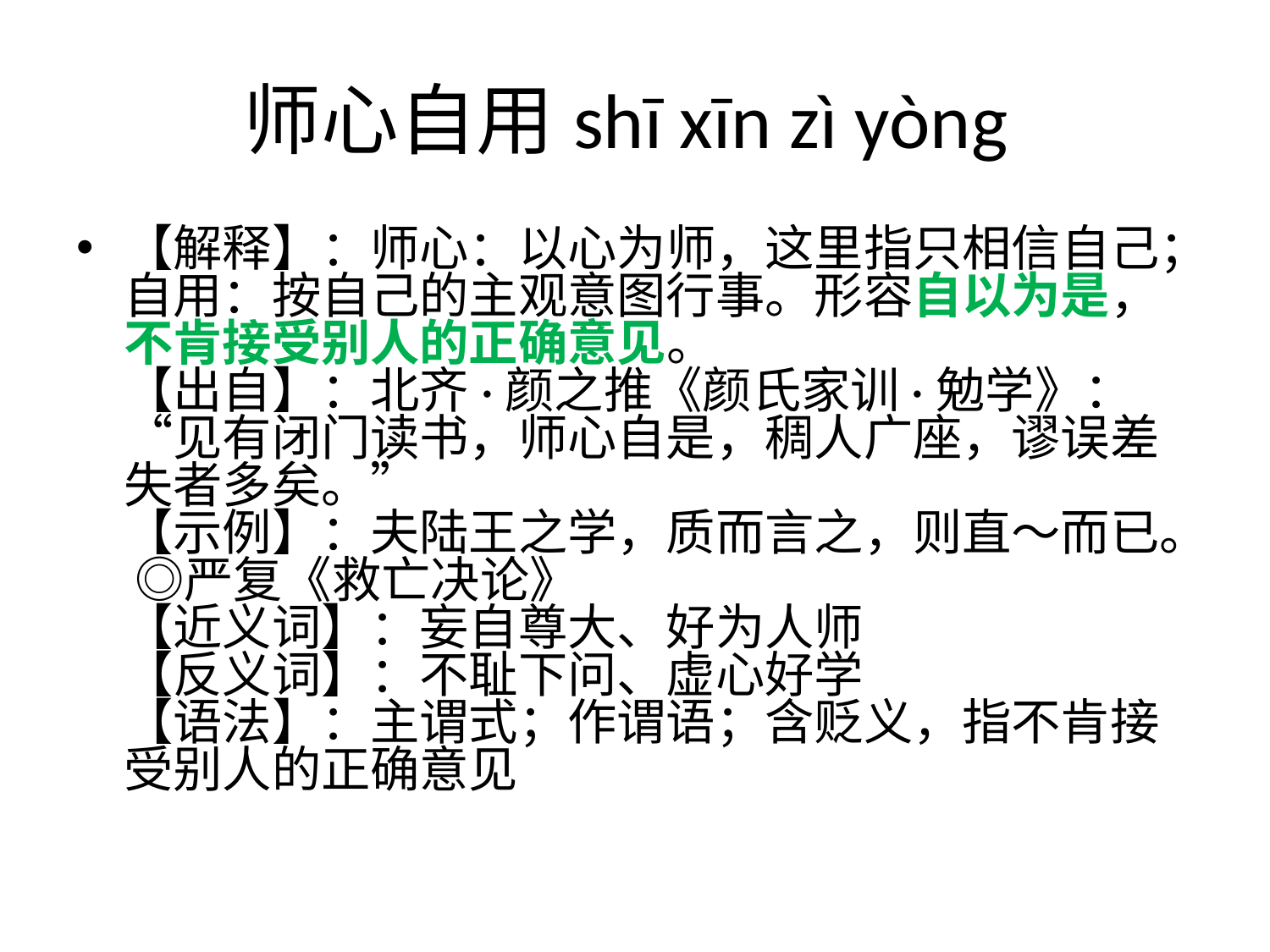

# 师心自用shī xīn zì yòng
【解释】：师心：以心为师，这里指只相信自己；自用：按自己的主观意图行事。形容自以为是，不肯接受别人的正确意见。
【出自】：北齐·颜之推《颜氏家训·勉学》：“见有闭门读书，师心自是，稠人广座，谬误差失者多矣。”
【示例】：夫陆王之学，质而言之，则直～而已。 ◎严复《救亡决论》
【近义词】：妄自尊大、好为人师
【反义词】：不耻下问、虚心好学
【语法】：主谓式；作谓语；含贬义，指不肯接受别人的正确意见